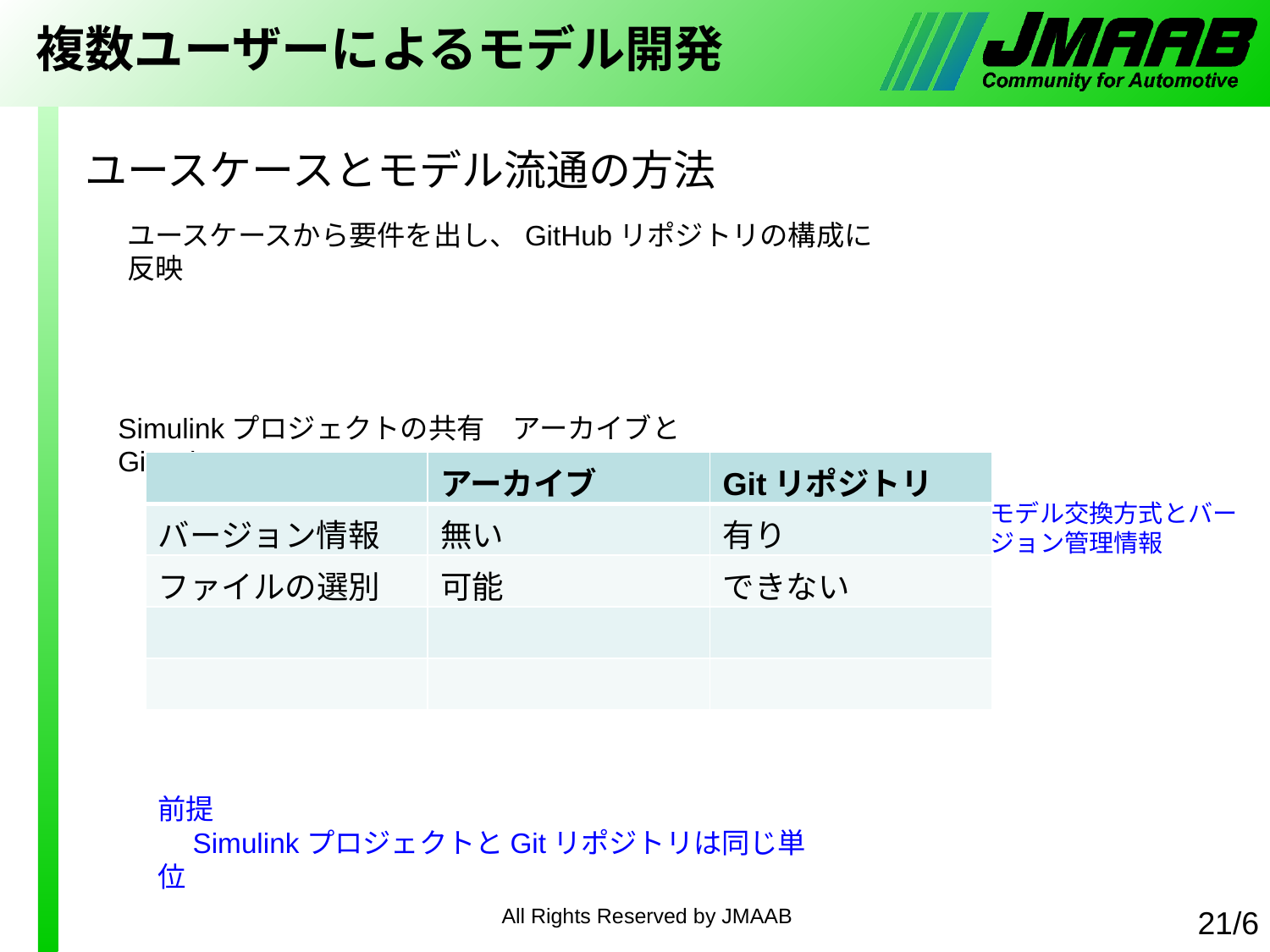

# 複数ユーザーによるモデル開発
ユースケースとモデル流通の方法

ユースケースから要件を出し、GitHubリポジトリの構成に反映

Simulinkプロジェクトの共有　アーカイブとGitHub
|  | アーカイブ | Gitリポジトリ |
| --- | --- | --- |
| バージョン情報 | 無い | 有り |
| ファイルの選別 | 可能 | できない |
|  |  |  |
|  |  |  |
モデル交換方式とバージョン管理情報

前提
　SimulinkプロジェクトとGitリポジトリは同じ単位